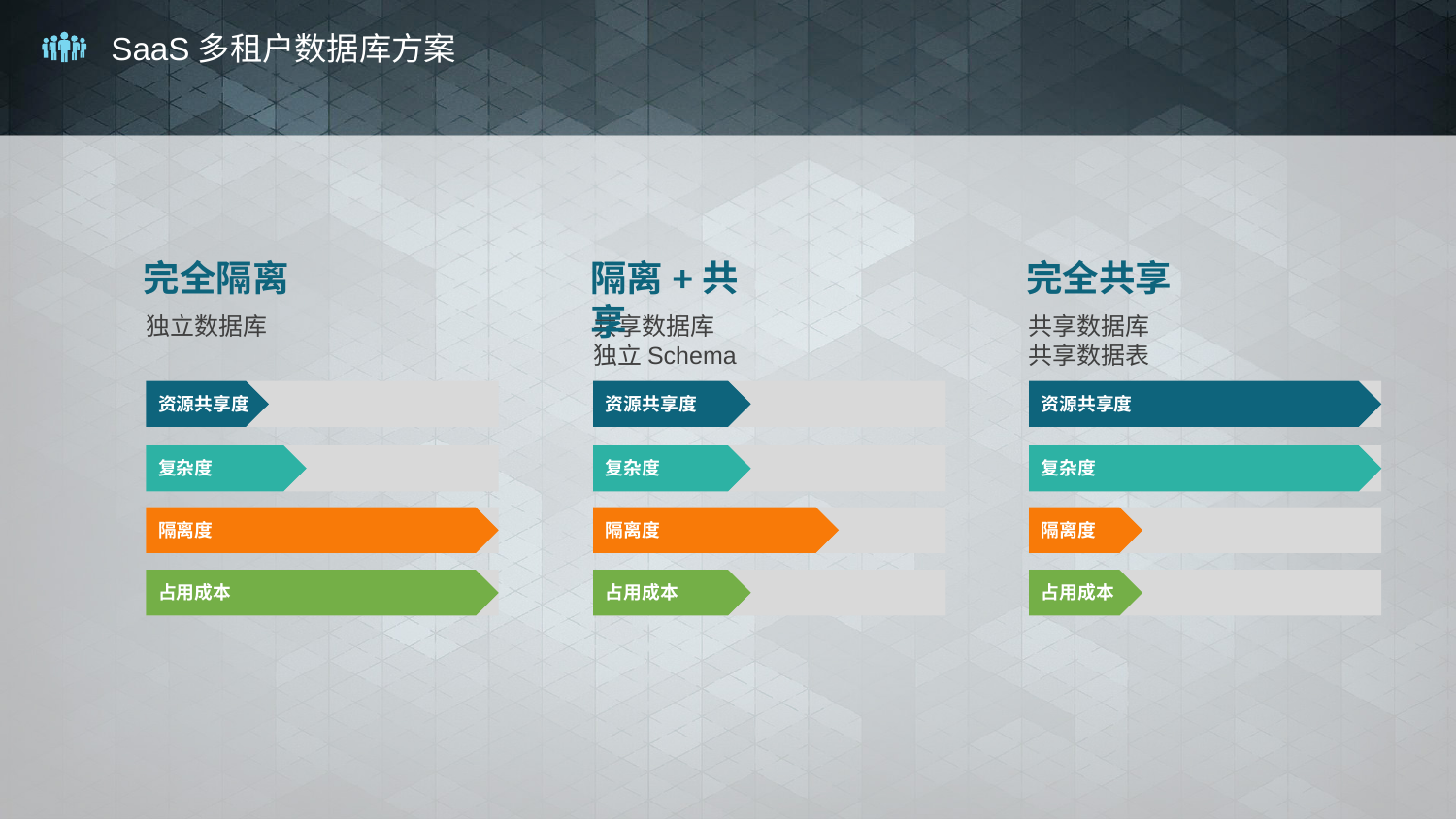

# SaaS多租户数据库方案

完全隔离
隔离+共享
完全共享
独立数据库
共享数据库
独立Schema
共享数据库
共享数据表

资源共享度
资源共享度
资源共享度

复杂度
复杂度
复杂度

隔离度
隔离度
隔离度

占用成本
占用成本
占用成本